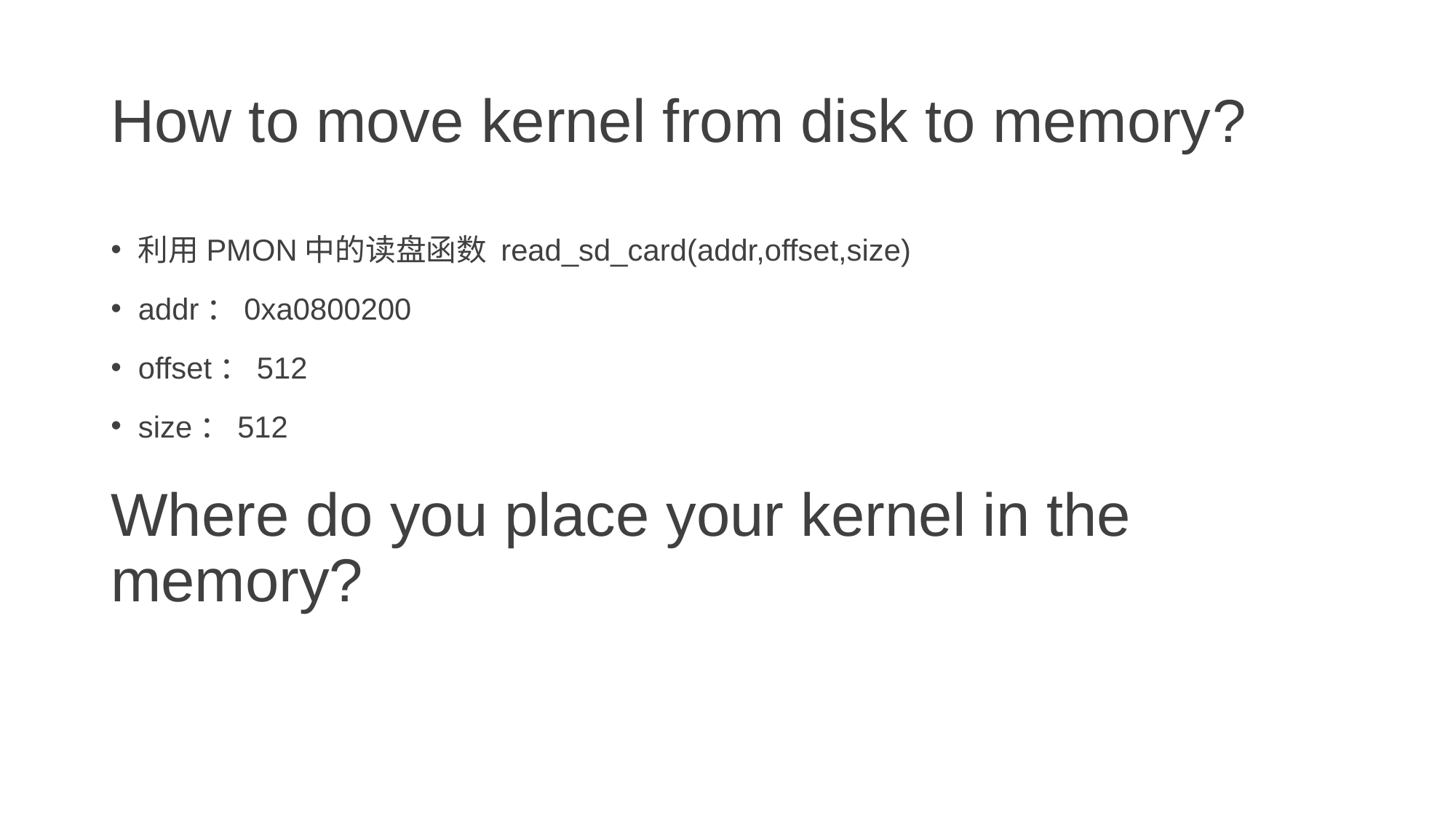

# How to move kernel from disk to memory?
利用PMON中的读盘函数 read_sd_card(addr,offset,size)
addr：0xa0800200
offset：512
size：512
Where do you place your kernel in the memory?